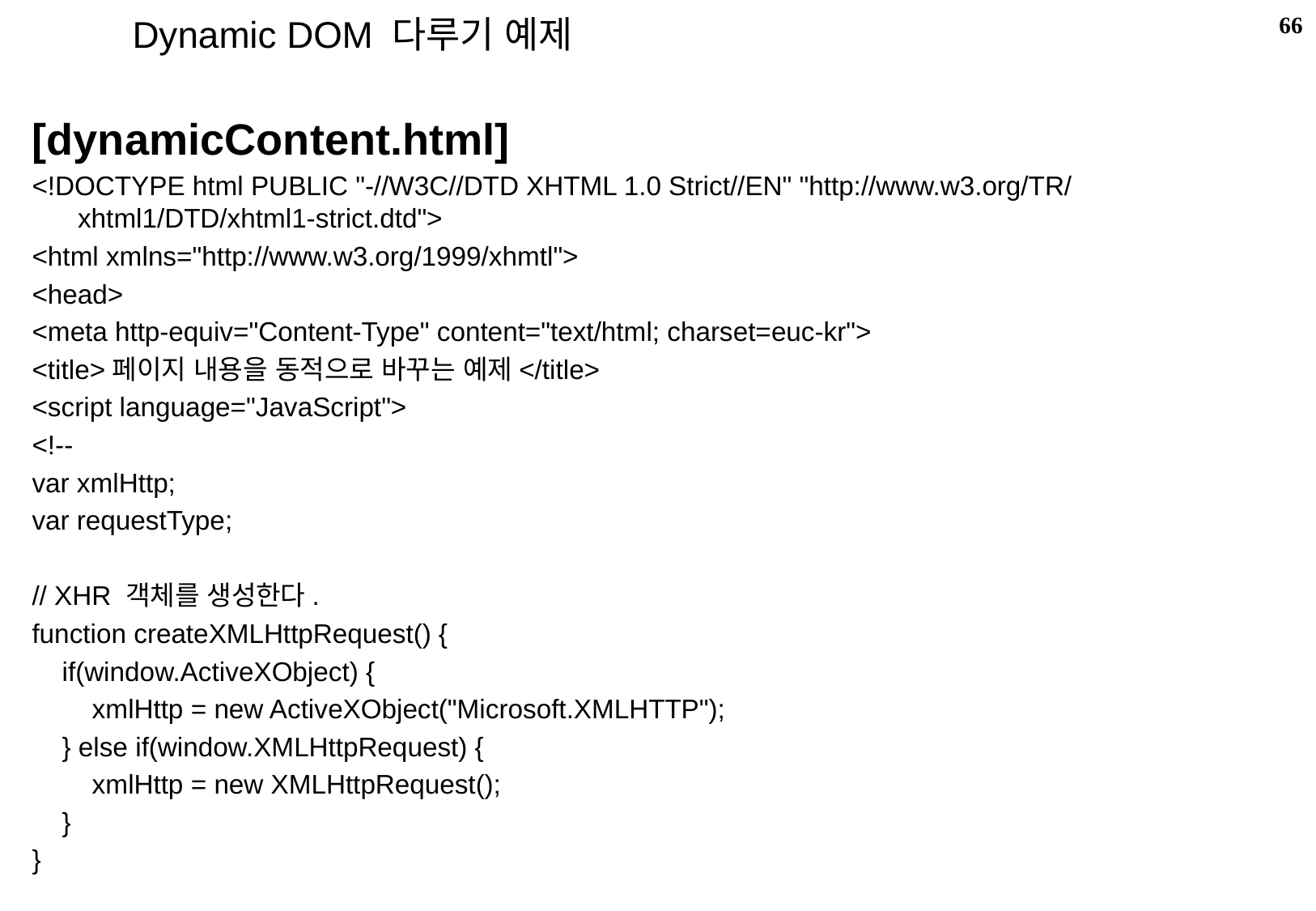

66
Dynamic DOM 다루기 예제
[dynamicContent.html]
<!DOCTYPE html PUBLIC "-//W3C//DTD XHTML 1.0 Strict//EN" "http://www.w3.org/TR/xhtml1/DTD/xhtml1-strict.dtd">
<html xmlns="http://www.w3.org/1999/xhmtl">
<head>
<meta http-equiv="Content-Type" content="text/html; charset=euc-kr">
<title>페이지 내용을 동적으로 바꾸는 예제</title>
<script language="JavaScript">
<!--
var xmlHttp;
var requestType;

// XHR 객체를 생성한다.
function createXMLHttpRequest() {
    if(window.ActiveXObject) {
        xmlHttp = new ActiveXObject("Microsoft.XMLHTTP");
    } else if(window.XMLHttpRequest) {
        xmlHttp = new XMLHttpRequest();
    }
}